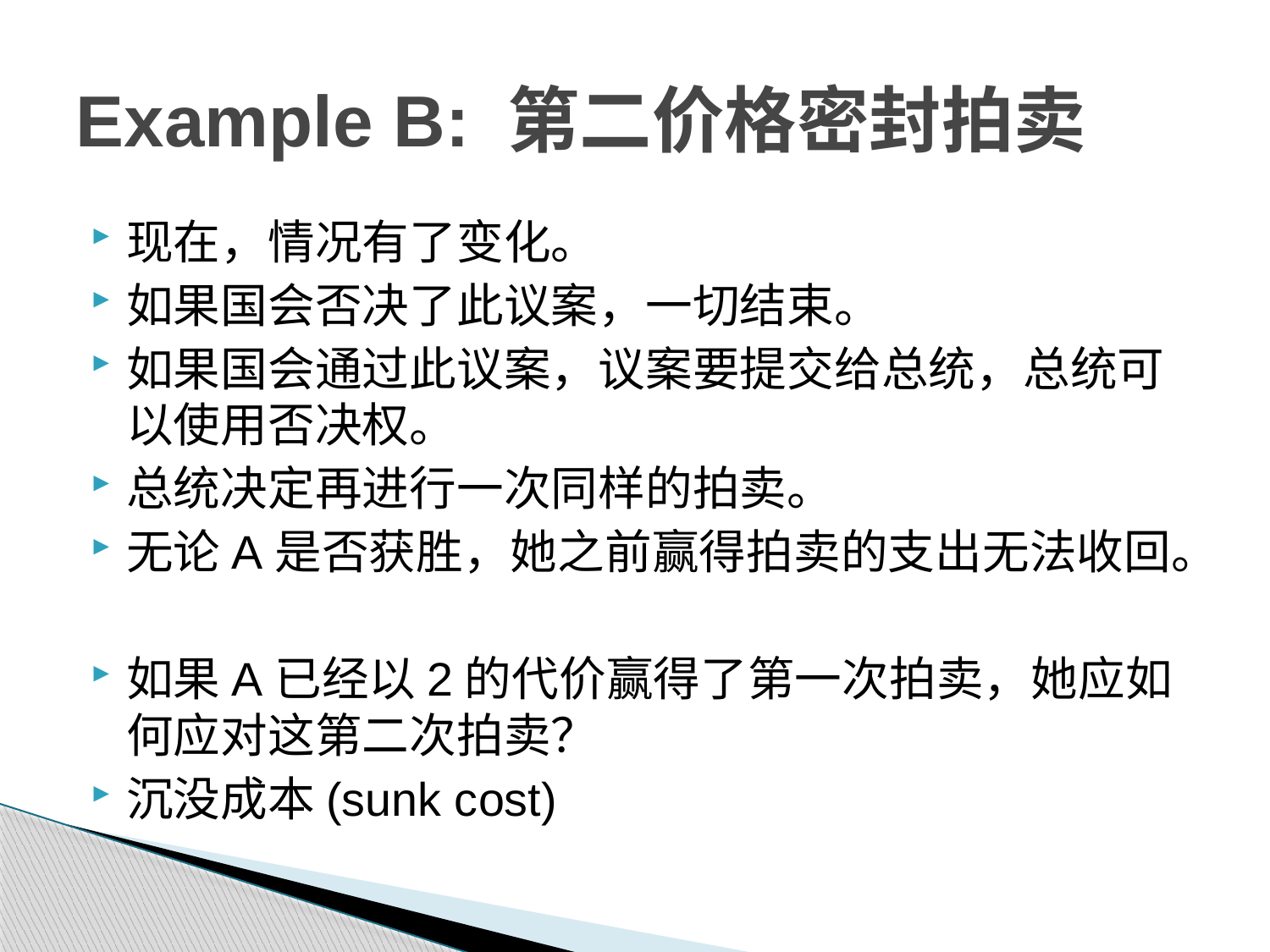

# Example B: 第二价格密封拍卖
现在，情况有了变化。
如果国会否决了此议案，一切结束。
如果国会通过此议案，议案要提交给总统，总统可以使用否决权。
总统决定再进行一次同样的拍卖。
无论A是否获胜，她之前赢得拍卖的支出无法收回。

如果A已经以2的代价赢得了第一次拍卖，她应如何应对这第二次拍卖？
沉没成本(sunk cost)